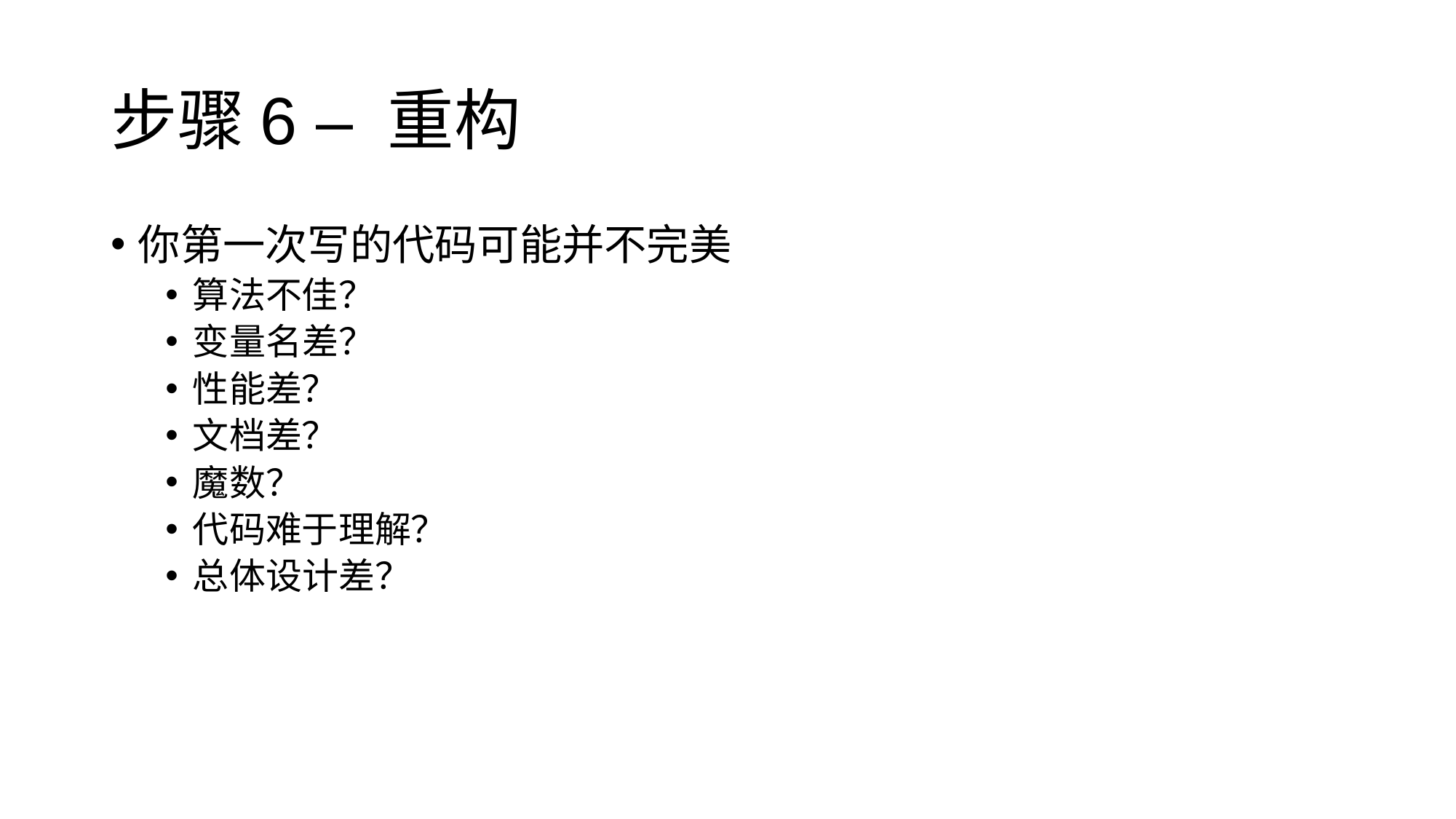

# 步骤6 – 重构
你第一次写的代码可能并不完美
算法不佳？
变量名差？
性能差？
文档差？
魔数？
代码难于理解？
总体设计差？